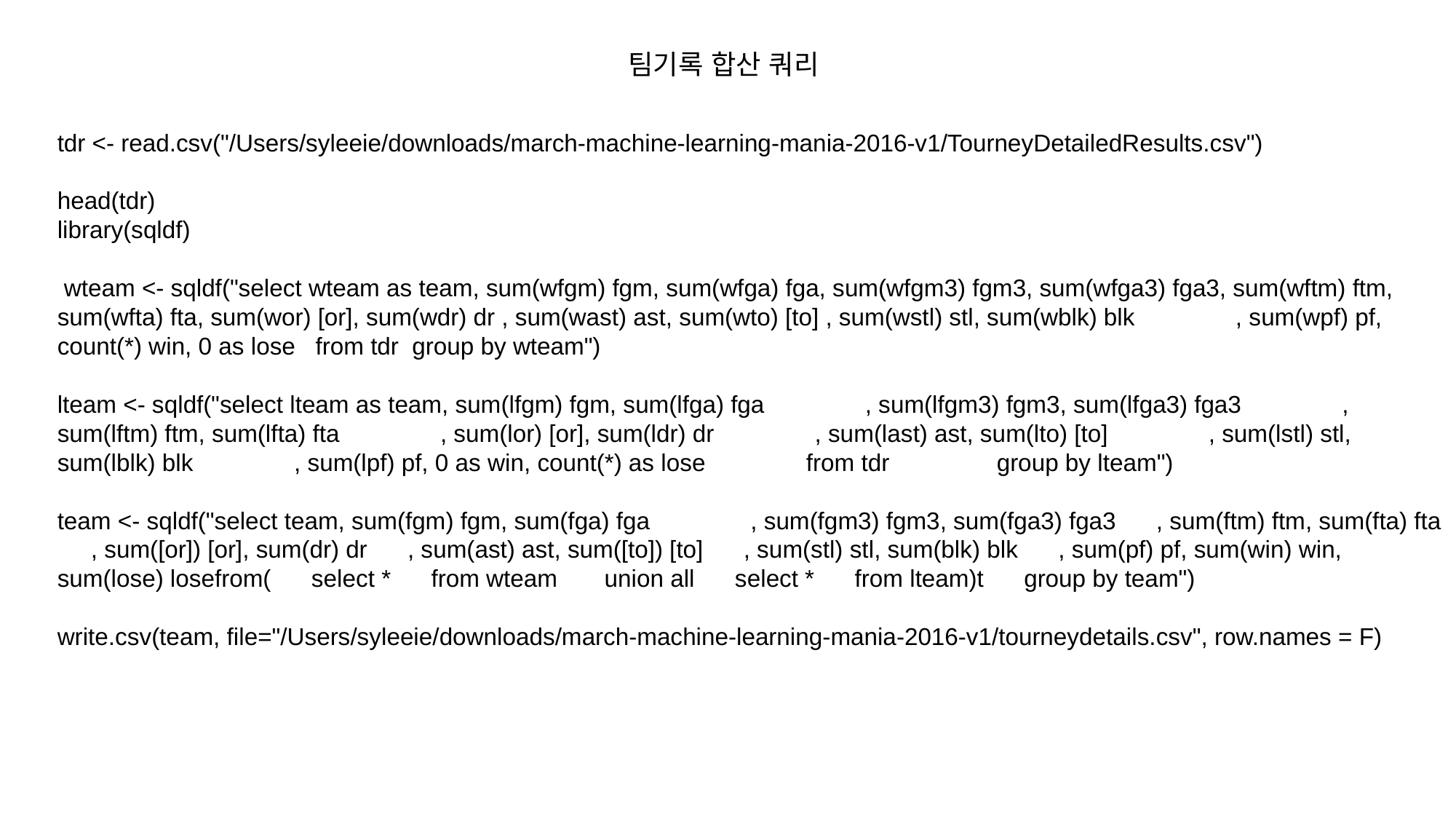

팀기록 합산 쿼리
tdr <- read.csv("/Users/syleeie/downloads/march-machine-learning-mania-2016-v1/TourneyDetailedResults.csv")

head(tdr)
library(sqldf)

 wteam <- sqldf("select wteam as team, sum(wfgm) fgm, sum(wfga) fga, sum(wfgm3) fgm3, sum(wfga3) fga3, sum(wftm) ftm, sum(wfta) fta, sum(wor) [or], sum(wdr) dr , sum(wast) ast, sum(wto) [to] , sum(wstl) stl, sum(wblk) blk               , sum(wpf) pf, count(*) win, 0 as lose   from tdr  group by wteam")

lteam <- sqldf("select lteam as team, sum(lfgm) fgm, sum(lfga) fga               , sum(lfgm3) fgm3, sum(lfga3) fga3               , sum(lftm) ftm, sum(lfta) fta               , sum(lor) [or], sum(ldr) dr               , sum(last) ast, sum(lto) [to]               , sum(lstl) stl, sum(lblk) blk               , sum(lpf) pf, 0 as win, count(*) as lose               from tdr                group by lteam")

team <- sqldf("select team, sum(fgm) fgm, sum(fga) fga               , sum(fgm3) fgm3, sum(fga3) fga3      , sum(ftm) ftm, sum(fta) fta      , sum([or]) [or], sum(dr) dr      , sum(ast) ast, sum([to]) [to]      , sum(stl) stl, sum(blk) blk      , sum(pf) pf, sum(win) win, sum(lose) losefrom(      select *      from wteam       union all      select *      from lteam)t      group by team")

write.csv(team, file="/Users/syleeie/downloads/march-machine-learning-mania-2016-v1/tourneydetails.csv", row.names = F)